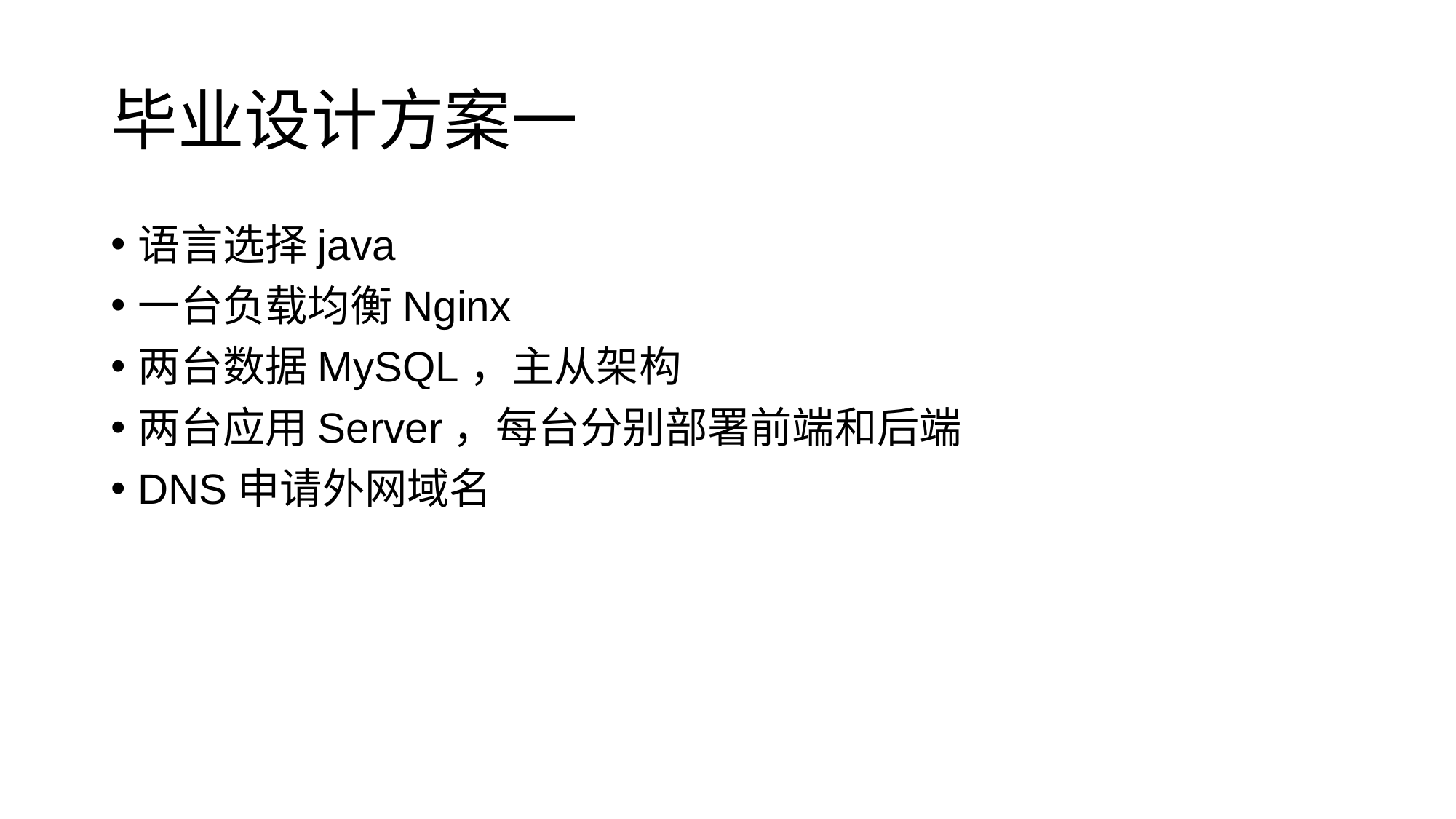

# 毕业设计方案一
语言选择java
一台负载均衡Nginx
两台数据MySQL，主从架构
两台应用Server，每台分别部署前端和后端
DNS申请外网域名